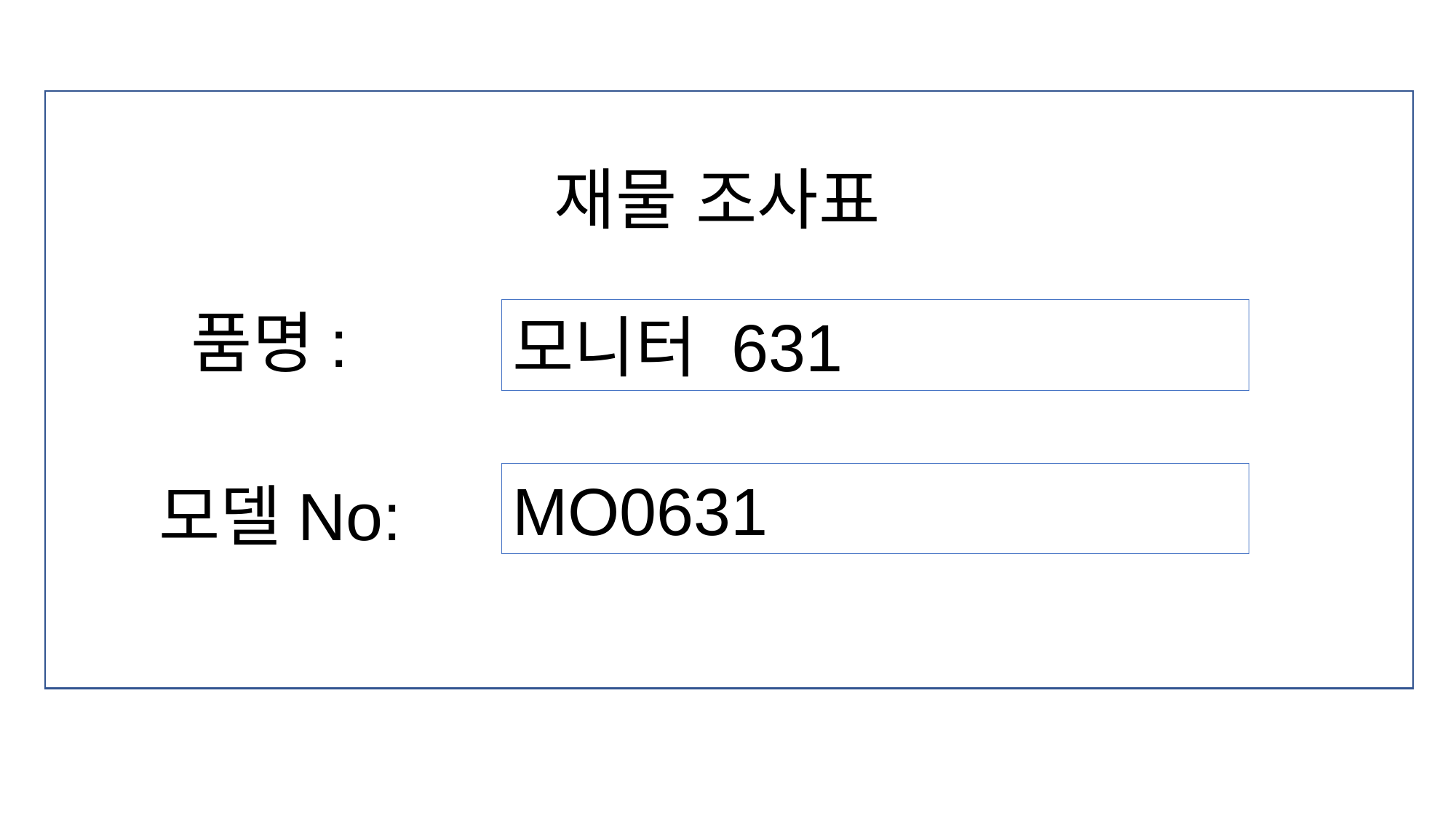

재물 조사표
품명:
모니터 631
MO0631
모델No: